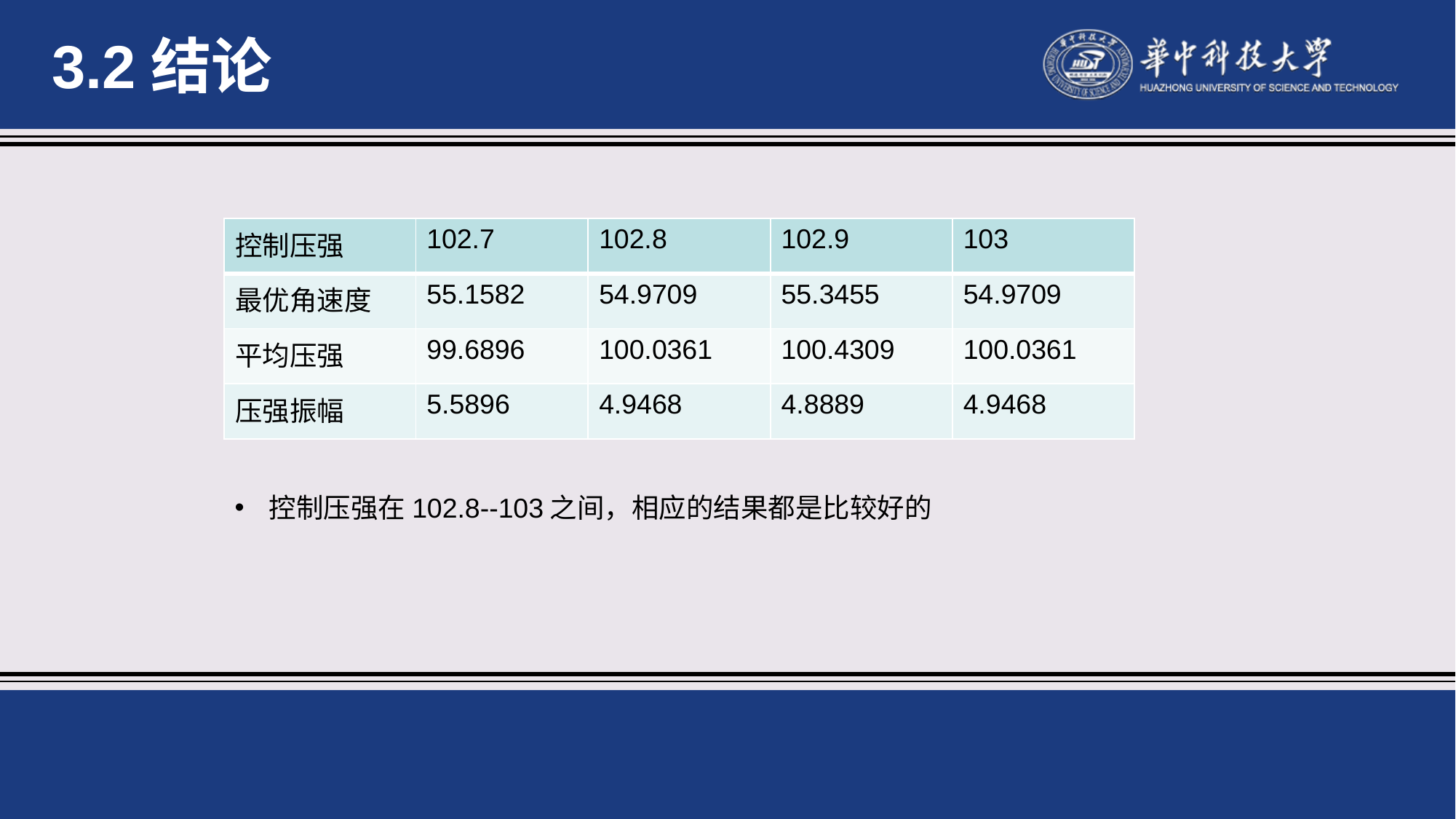

3.2结论
| 控制压强 | 102.7 | 102.8 | 102.9 | 103 |
| --- | --- | --- | --- | --- |
| 最优角速度 | 55.1582 | 54.9709 | 55.3455 | 54.9709 |
| 平均压强 | 99.6896 | 100.0361 | 100.4309 | 100.0361 |
| 压强振幅 | 5.5896 | 4.9468 | 4.8889 | 4.9468 |
控制压强在102.8--103之间，相应的结果都是比较好的